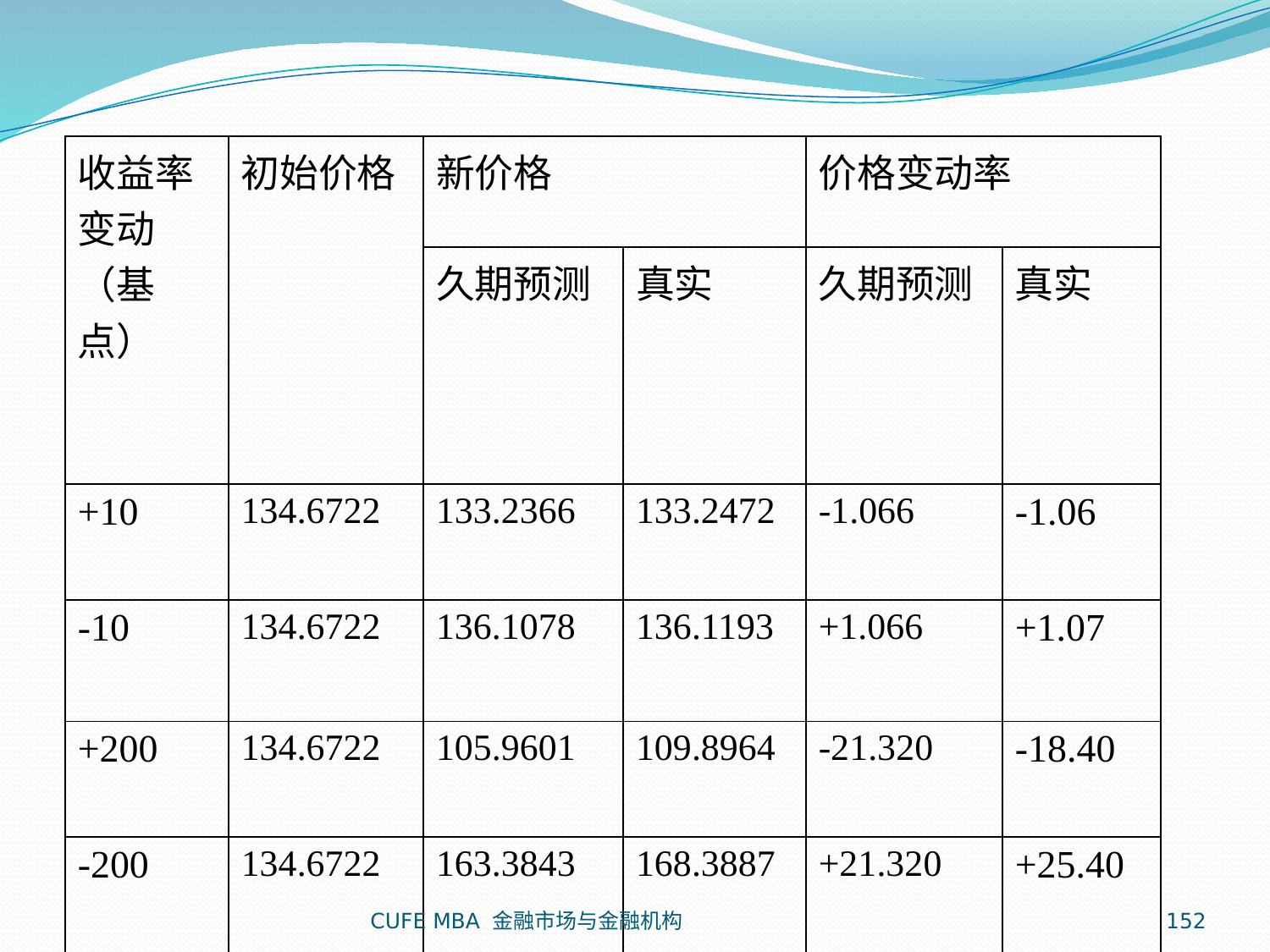

| 收益率变动（基点） | 初始价格 | 新价格 |  | 价格变动率 |  |
| --- | --- | --- | --- | --- | --- |
|  |  | 久期预测 | 真实 | 久期预测 | 真实 |
| +10 | 134.6722 | 133.2366 | 133.2472 | -1.066 | -1.06 |
| -10 | 134.6722 | 136.1078 | 136.1193 | +1.066 | +1.07 |
| +200 | 134.6722 | 105.9601 | 109.8964 | -21.320 | -18.40 |
| -200 | 134.6722 | 163.3843 | 168.3887 | +21.320 | +25.40 |
CUFE MBA 金融市场与金融机构
152